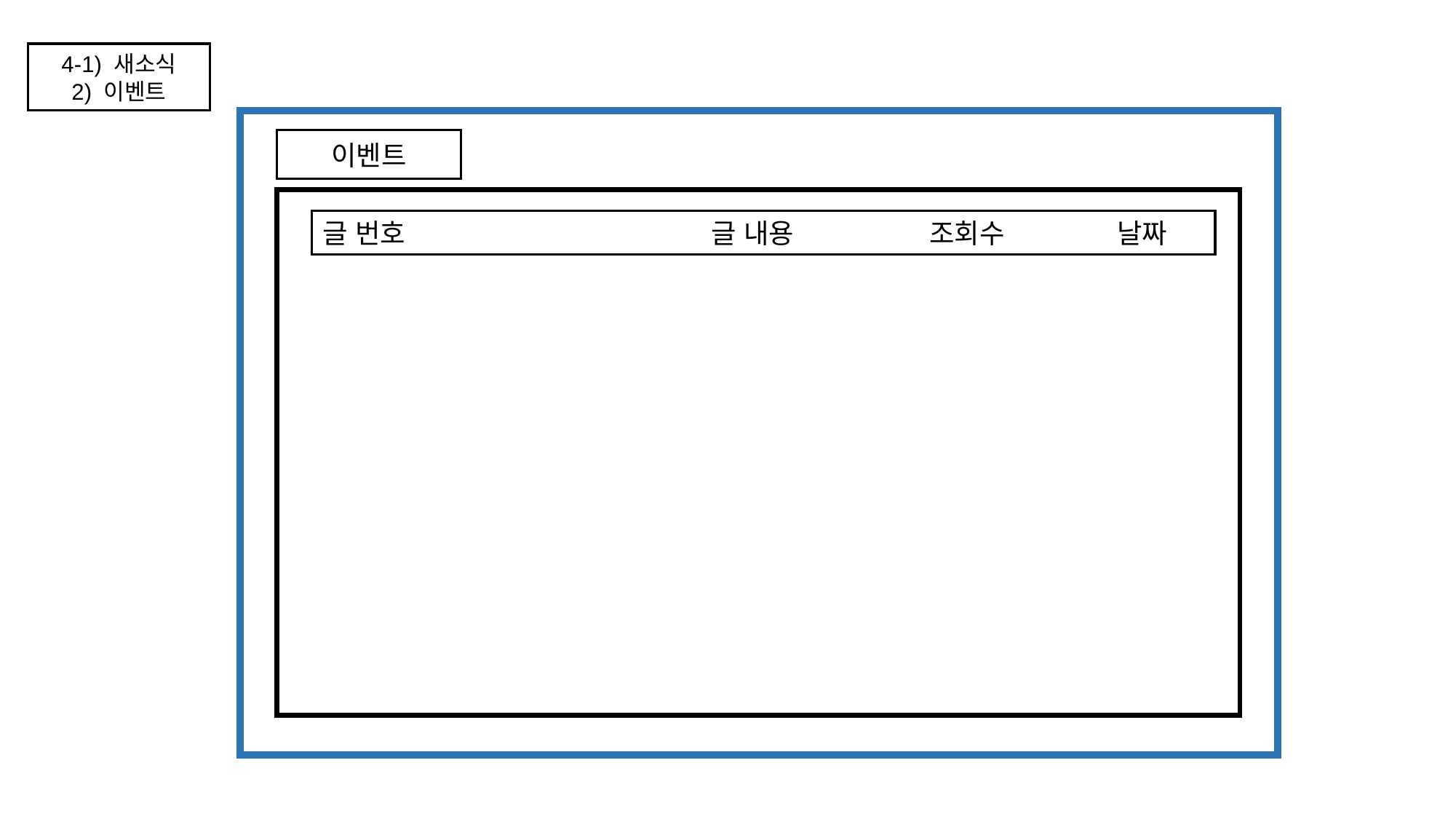

4-1) 새소식
2) 이벤트

이벤트

글 번호 			        글 내용	        조회수	    날짜